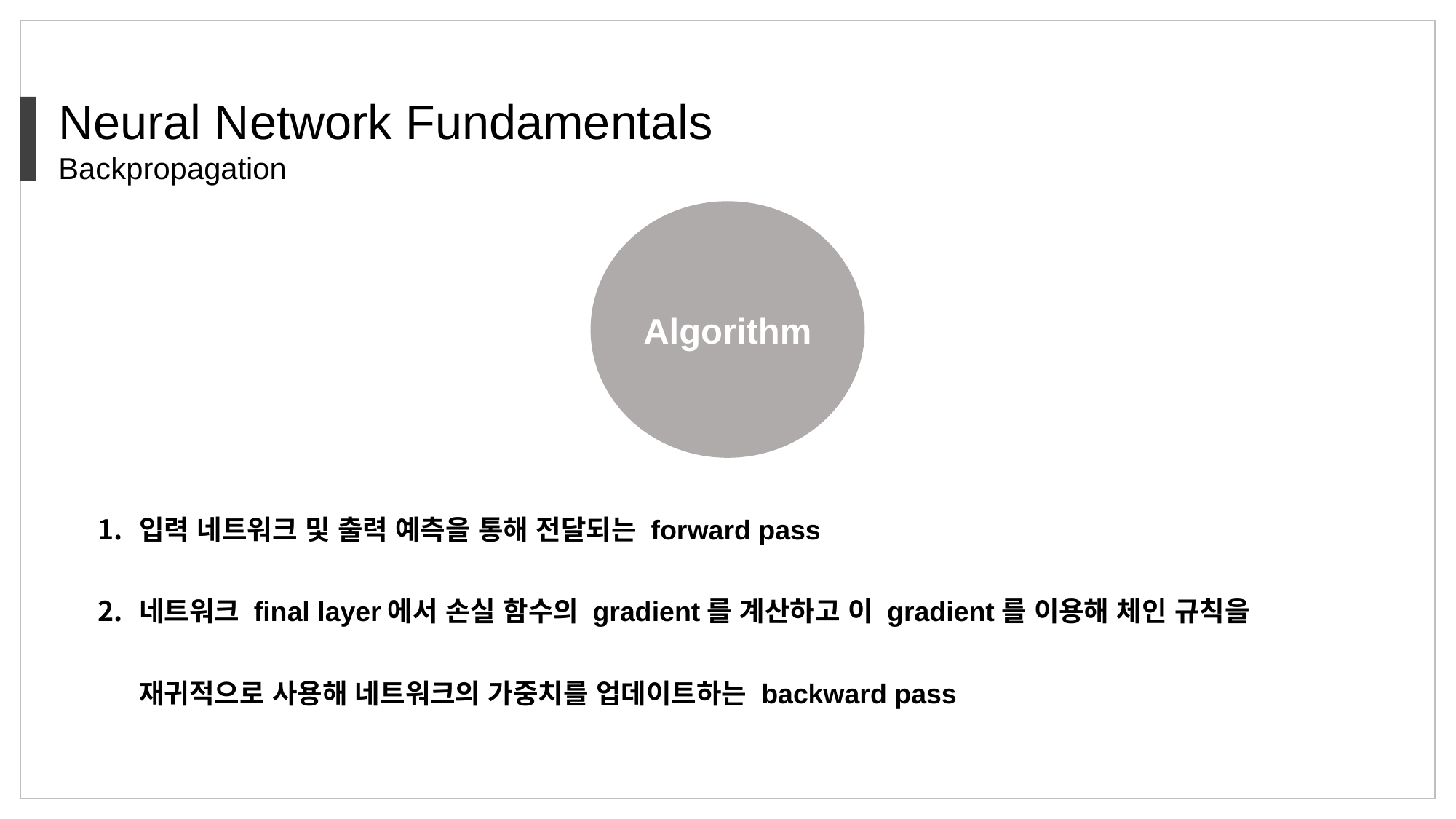

Neural Network Fundamentals
Backpropagation

Algorithm
입력 네트워크 및 출력 예측을 통해 전달되는 forward pass
네트워크 final layer에서 손실 함수의 gradient를 계산하고 이 gradient를 이용해 체인 규칙을 재귀적으로 사용해 네트워크의 가중치를 업데이트하는 backward pass